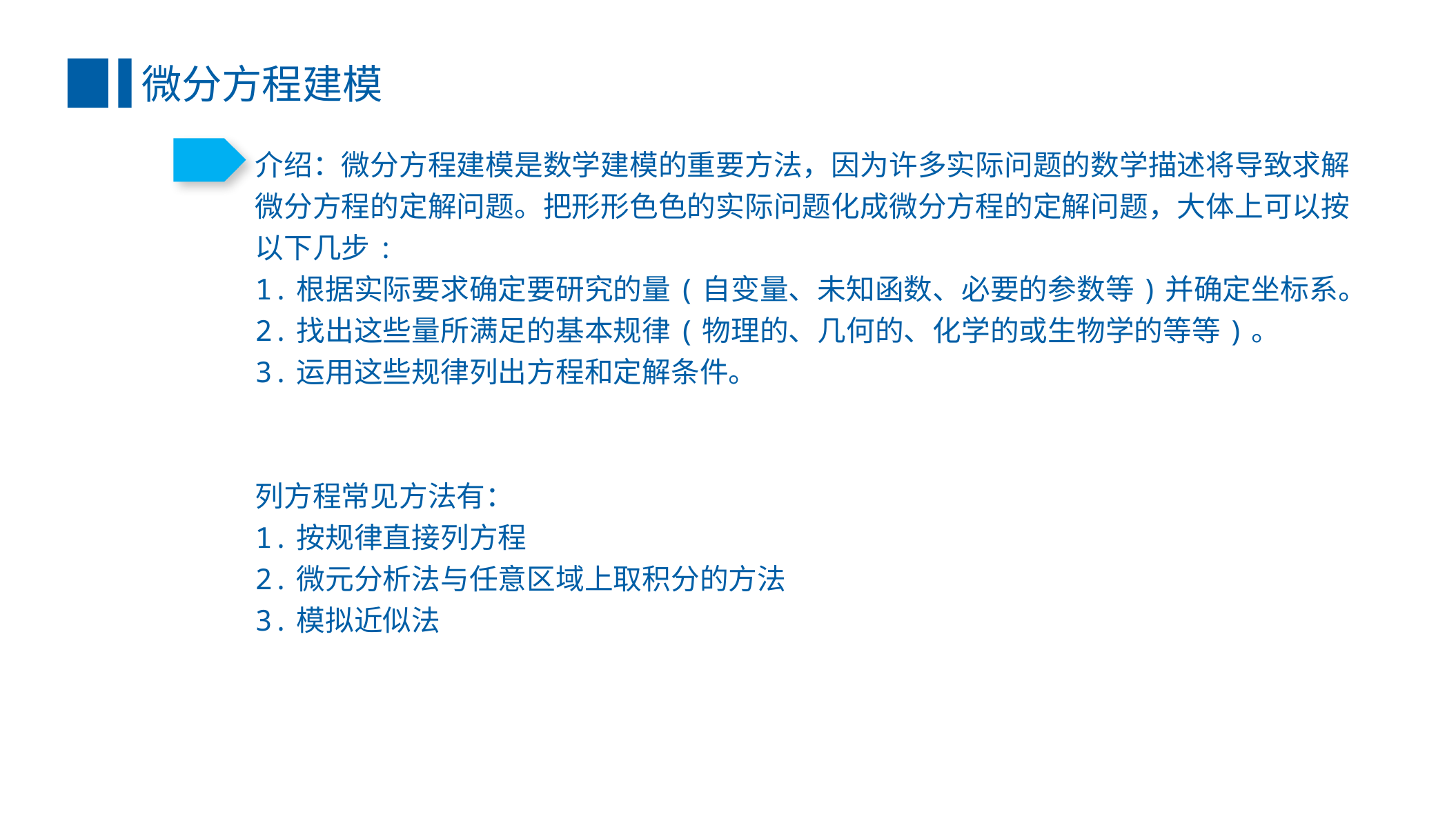

微分方程建模

介绍：微分方程建模是数学建模的重要方法，因为许多实际问题的数学描述将导致求解微分方程的定解问题。把形形色色的实际问题化成微分方程的定解问题，大体上可以按以下几步:
1.根据实际要求确定要研究的量(自变量、未知函数、必要的参数等)并确定坐标系。
2.找出这些量所满足的基本规律(物理的、几何的、化学的或生物学的等等)。
3.运用这些规律列出方程和定解条件。

列方程常见方法有：
1.按规律直接列方程
2.微元分析法与任意区域上取积分的方法
3.模拟近似法